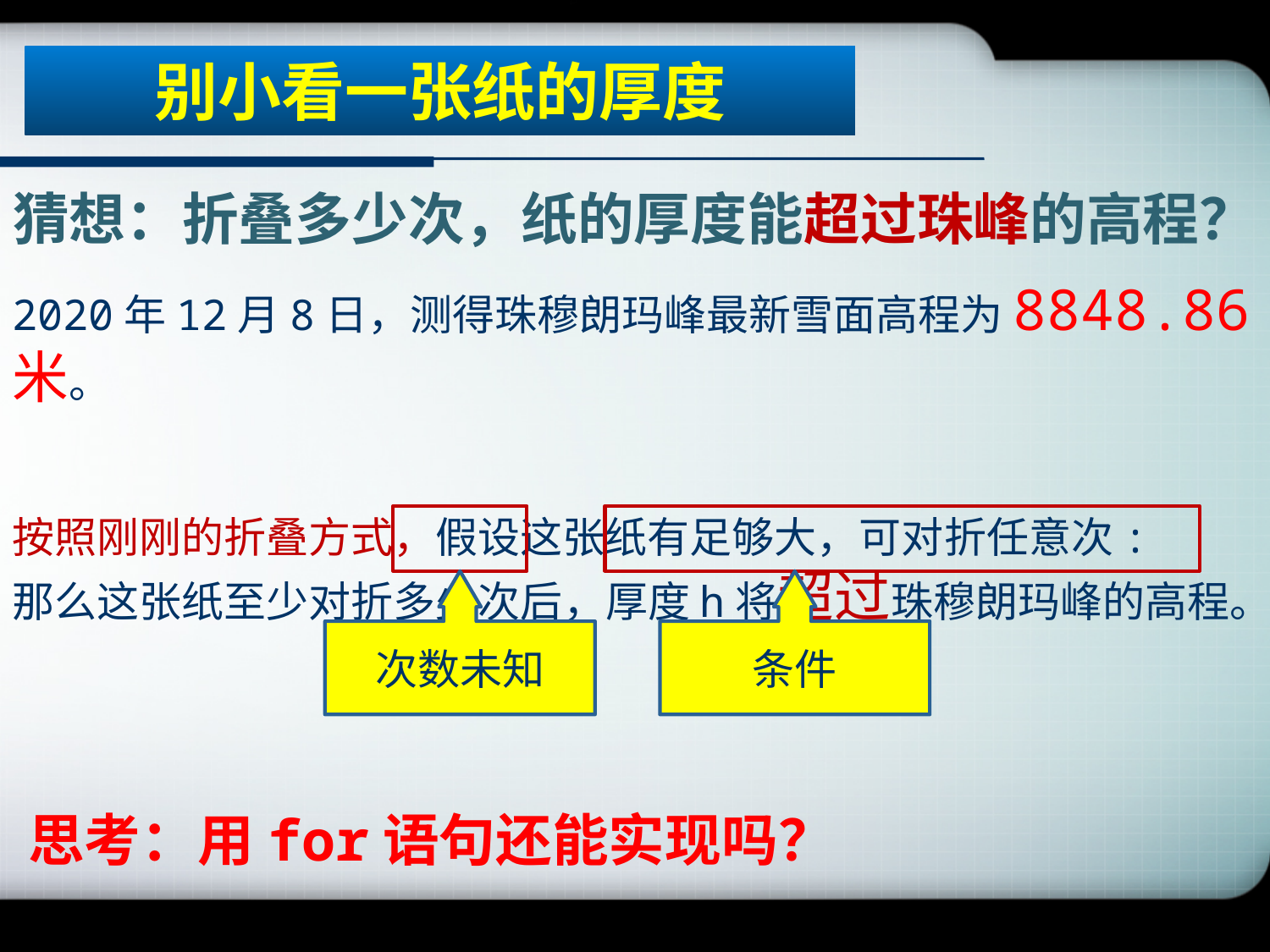

别小看一张纸的厚度
# 猜想：折叠多少次，纸的厚度能超过珠峰的高程？
2020年12月8日，测得珠穆朗玛峰最新雪面高程为8848.86米。

按照刚刚的折叠方式，假设这张纸有足够大，可对折任意次:
那么这张纸至少对折多少次后，厚度h将超过珠穆朗玛峰的高程。

次数未知

条件
思考：用for语句还能实现吗？